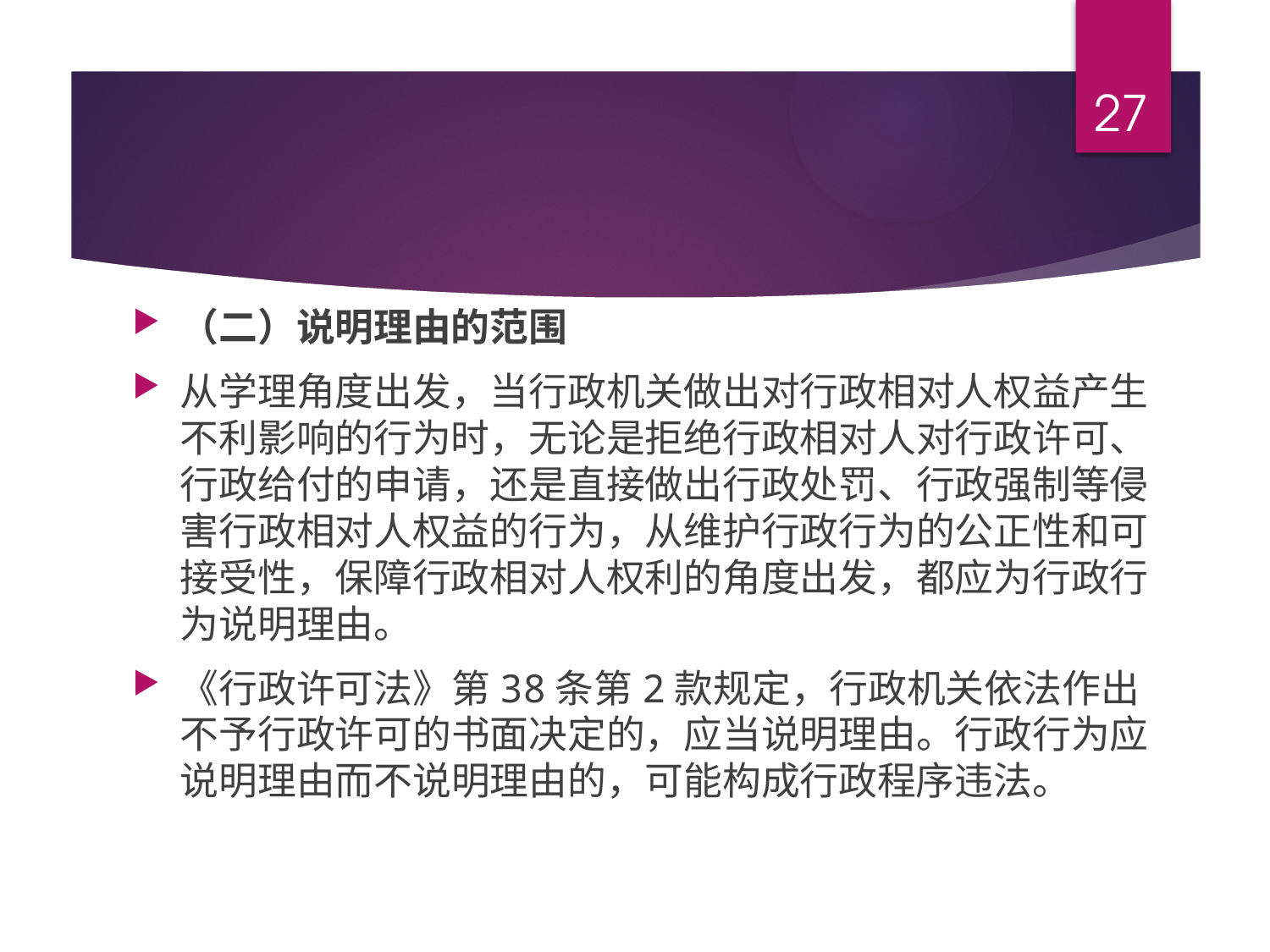

27
#
（二）说明理由的范围
从学理角度出发，当行政机关做出对行政相对人权益产生不利影响的行为时，无论是拒绝行政相对人对行政许可、行政给付的申请，还是直接做出行政处罚、行政强制等侵害行政相对人权益的行为，从维护行政行为的公正性和可接受性，保障行政相对人权利的角度出发，都应为行政行为说明理由。
《行政许可法》第38条第2款规定，行政机关依法作出不予行政许可的书面决定的，应当说明理由。行政行为应说明理由而不说明理由的，可能构成行政程序违法。